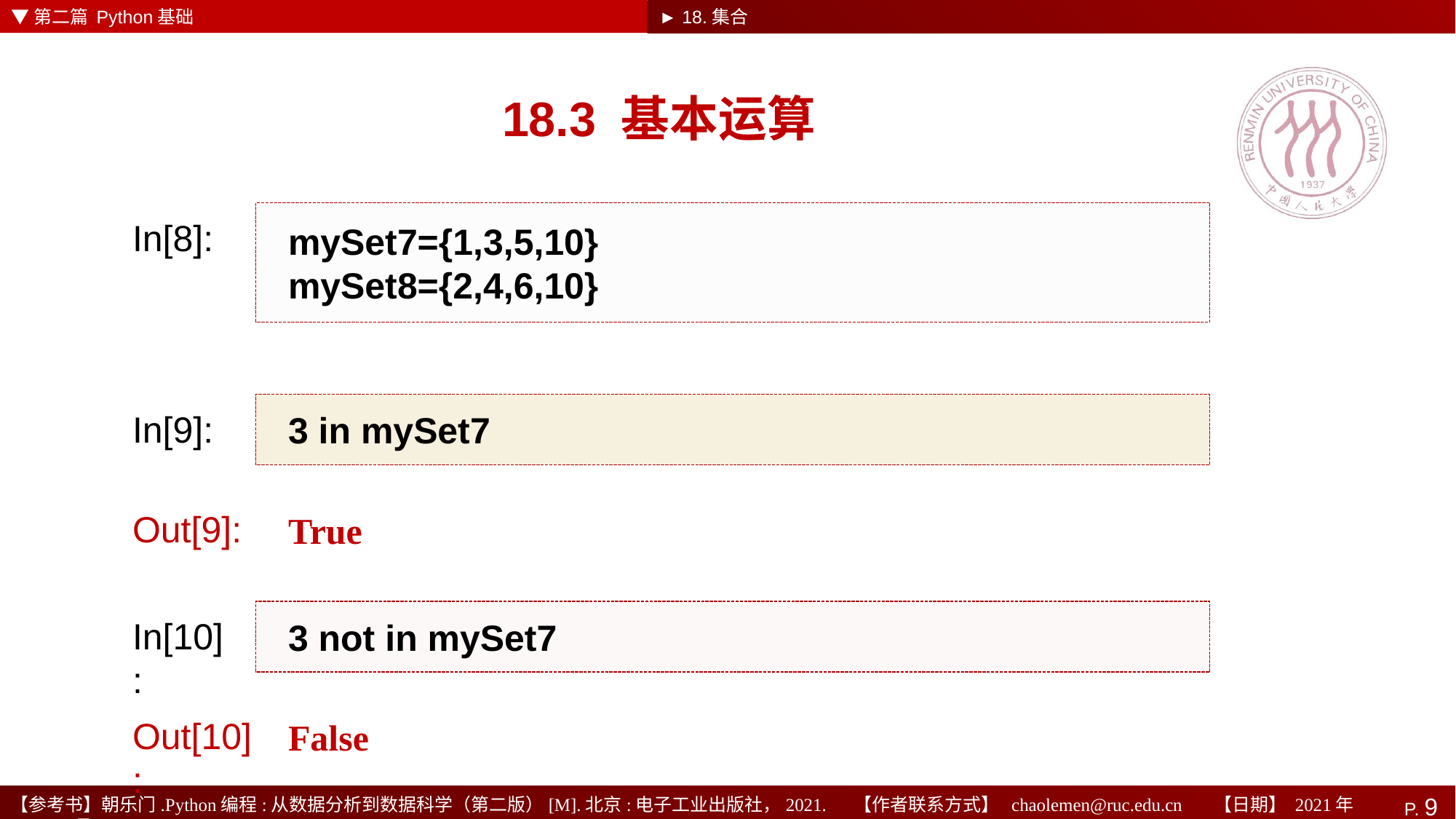

▼第二篇 Python基础
► 18.集合
# 18.3 基本运算
mySet7={1,3,5,10}
mySet8={2,4,6,10}
In[8]:
3 in mySet7
In[9]:
True
Out[9]:
3 not in mySet7
In[10]:
False
Out[10]: